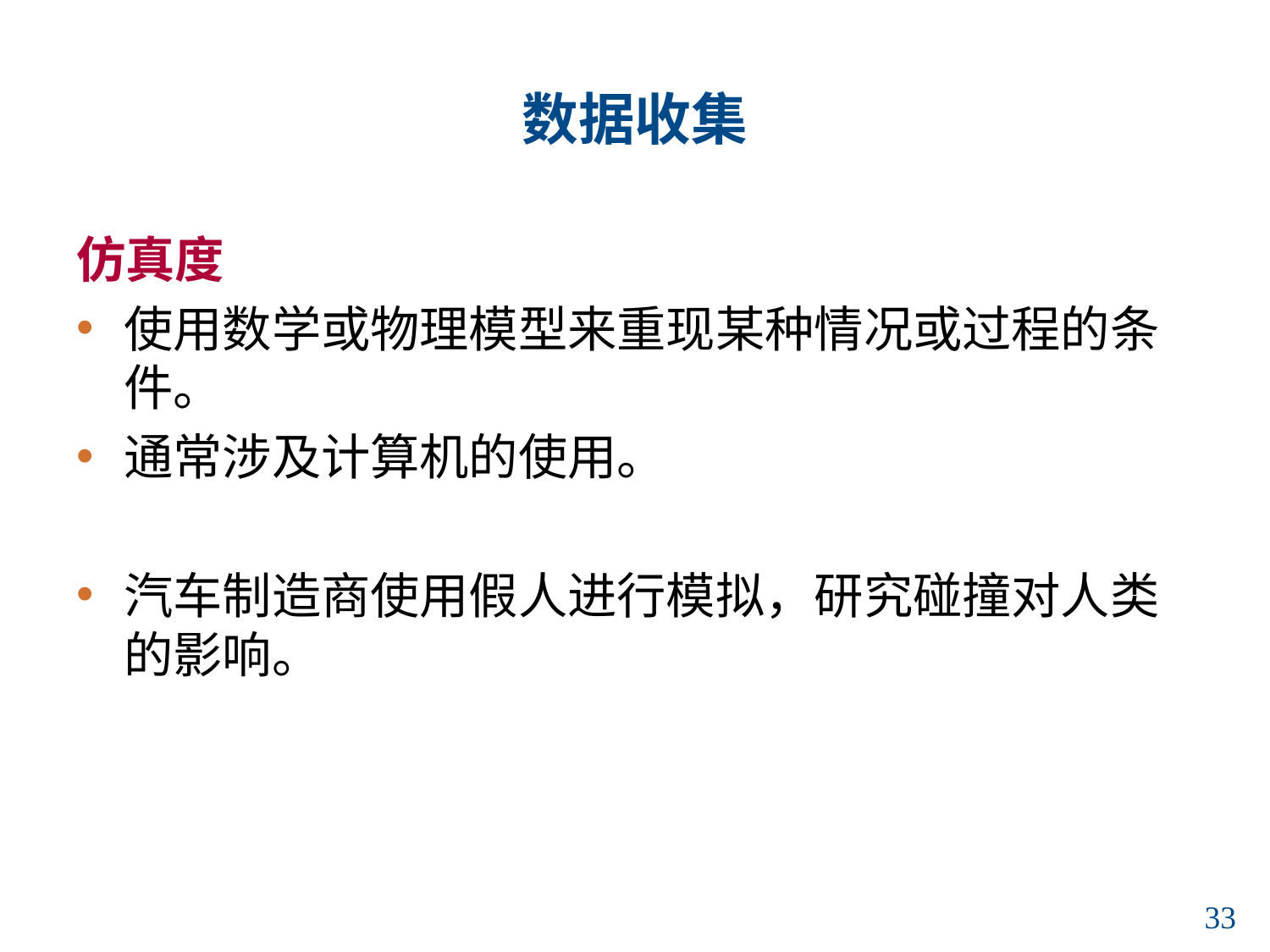

# 数据收集
仿真度
使用数学或物理模型来重现某种情况或过程的条件。
通常涉及计算机的使用。

汽车制造商使用假人进行模拟，研究碰撞对人类的影响。
33